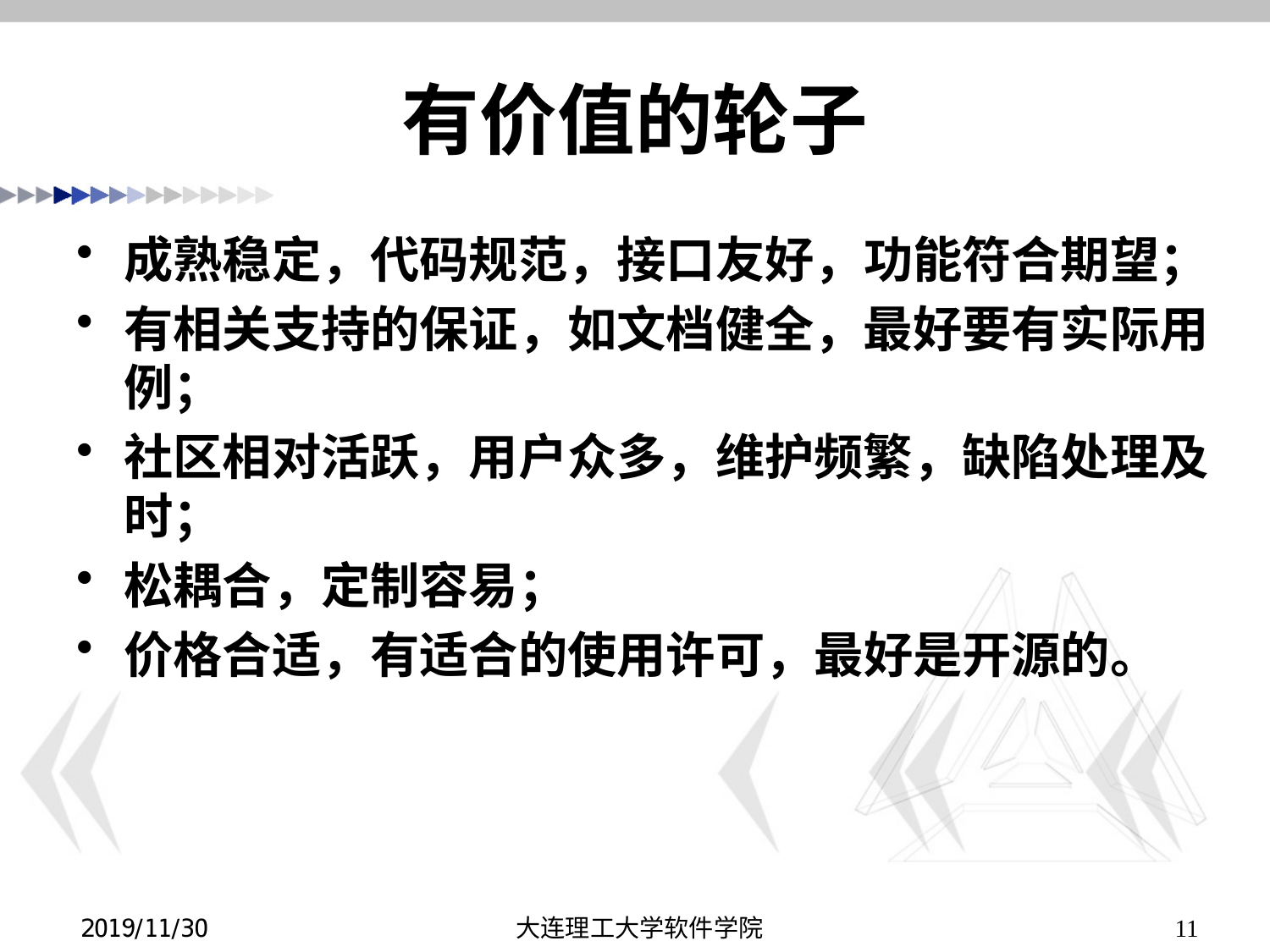

# 有价值的轮子
成熟稳定，代码规范，接口友好，功能符合期望；
有相关支持的保证，如文档健全，最好要有实际用例；
社区相对活跃，用户众多，维护频繁，缺陷处理及时；
松耦合，定制容易；
价格合适，有适合的使用许可，最好是开源的。
2019/11/30
大连理工大学软件学院
11